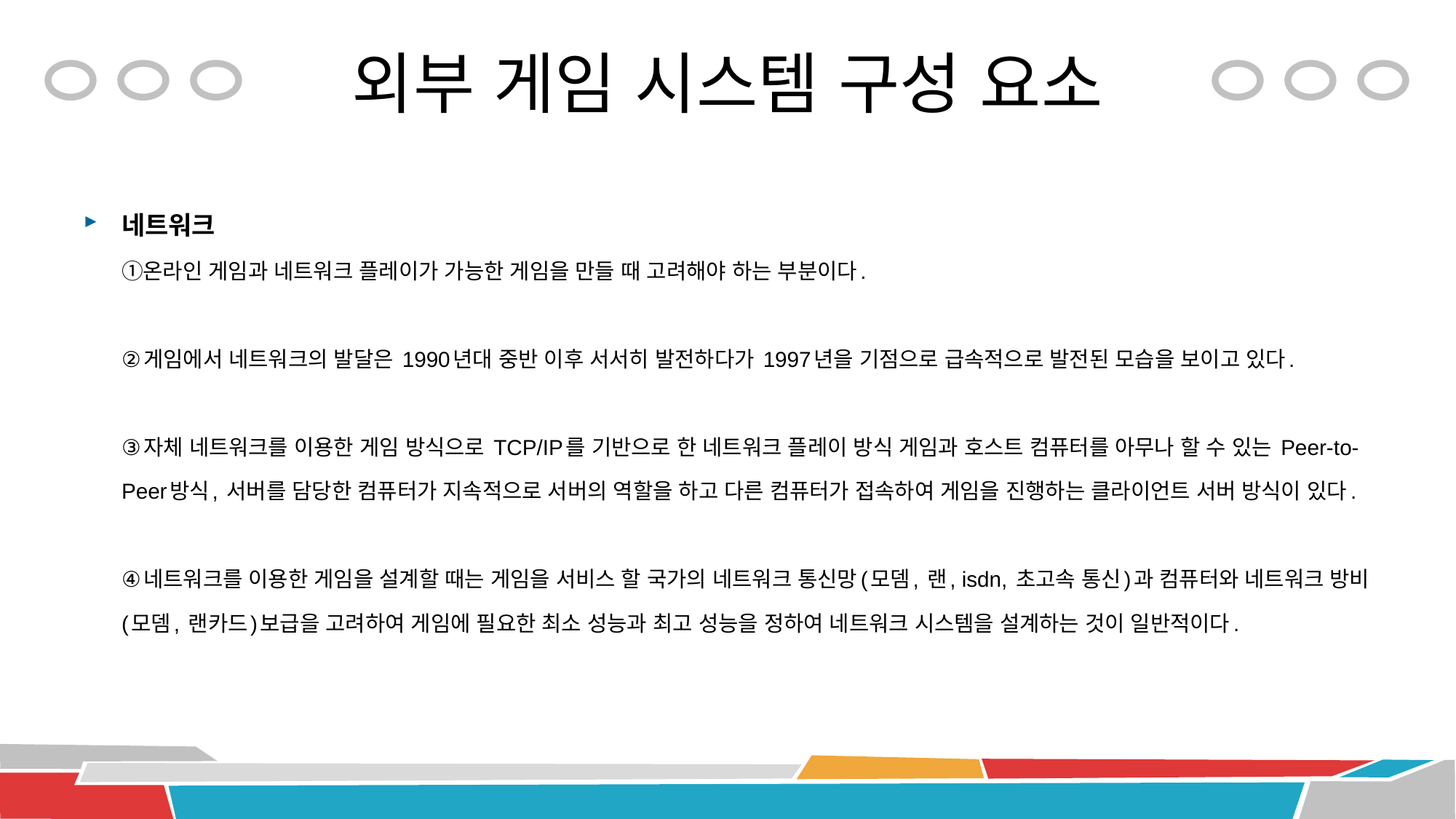

# 외부 게임 시스템 구성 요소
네트워크
①온라인 게임과 네트워크 플레이가 가능한 게임을 만들 때 고려해야 하는 부분이다.
②게임에서 네트워크의 발달은 1990년대 중반 이후 서서히 발전하다가 1997년을 기점으로 급속적으로 발전된 모습을 보이고 있다.
③자체 네트워크를 이용한 게임 방식으로 TCP/IP를 기반으로 한 네트워크 플레이 방식 게임과 호스트 컴퓨터를 아무나 할 수 있는 Peer-to-Peer방식, 서버를 담당한 컴퓨터가 지속적으로 서버의 역할을 하고 다른 컴퓨터가 접속하여 게임을 진행하는 클라이언트 서버 방식이 있다.
④네트워크를 이용한 게임을 설계할 때는 게임을 서비스 할 국가의 네트워크 통신망(모뎀, 랜, isdn, 초고속 통신)과 컴퓨터와 네트워크 방비(모뎀, 랜카드)보급을 고려하여 게임에 필요한 최소 성능과 최고 성능을 정하여 네트워크 시스템을 설계하는 것이 일반적이다.